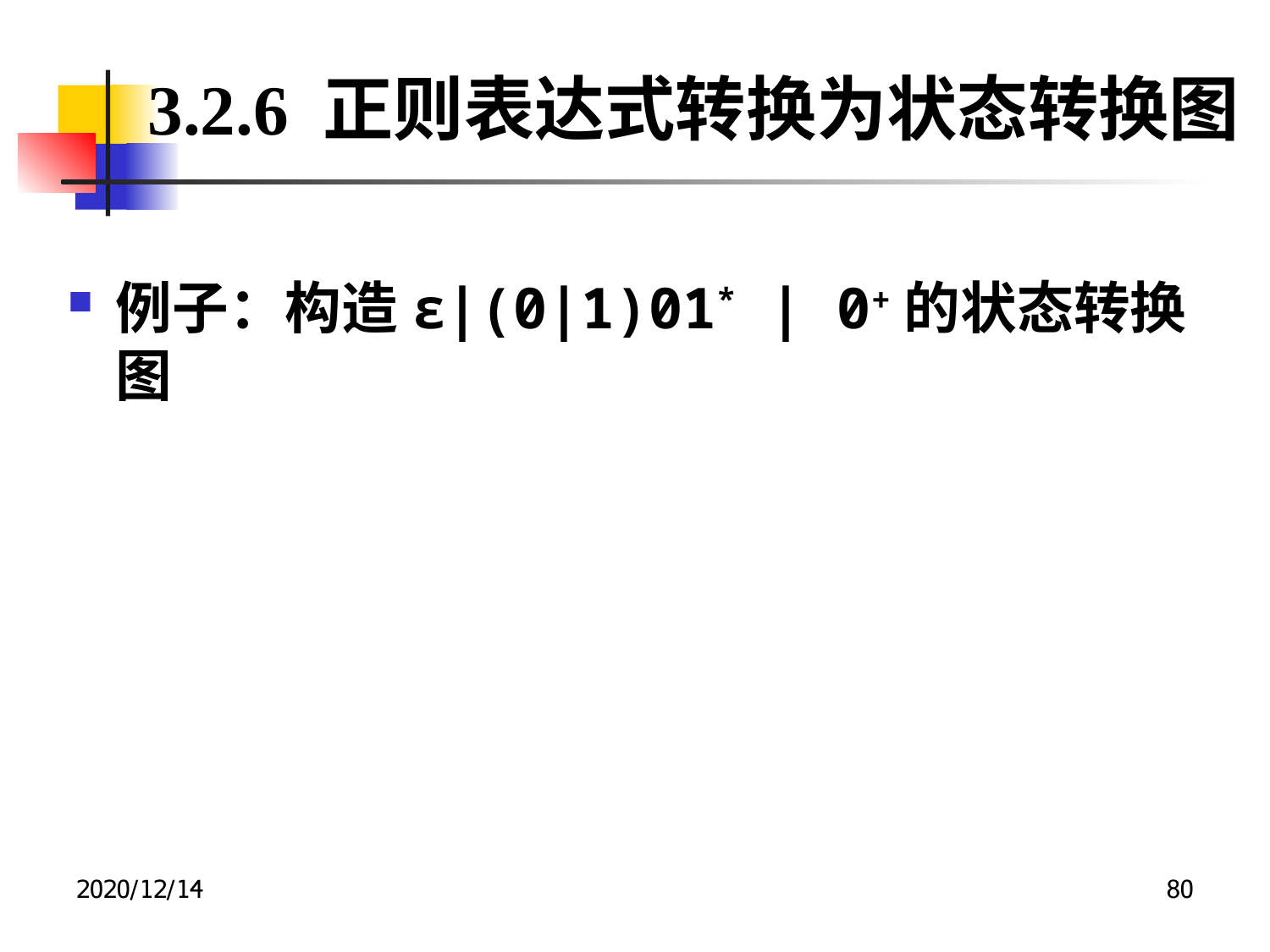

3.2.6 正则表达式转换为状态转换图
例子：构造ε|(0|1)01* | 0+的状态转换图

2020/12/14
80